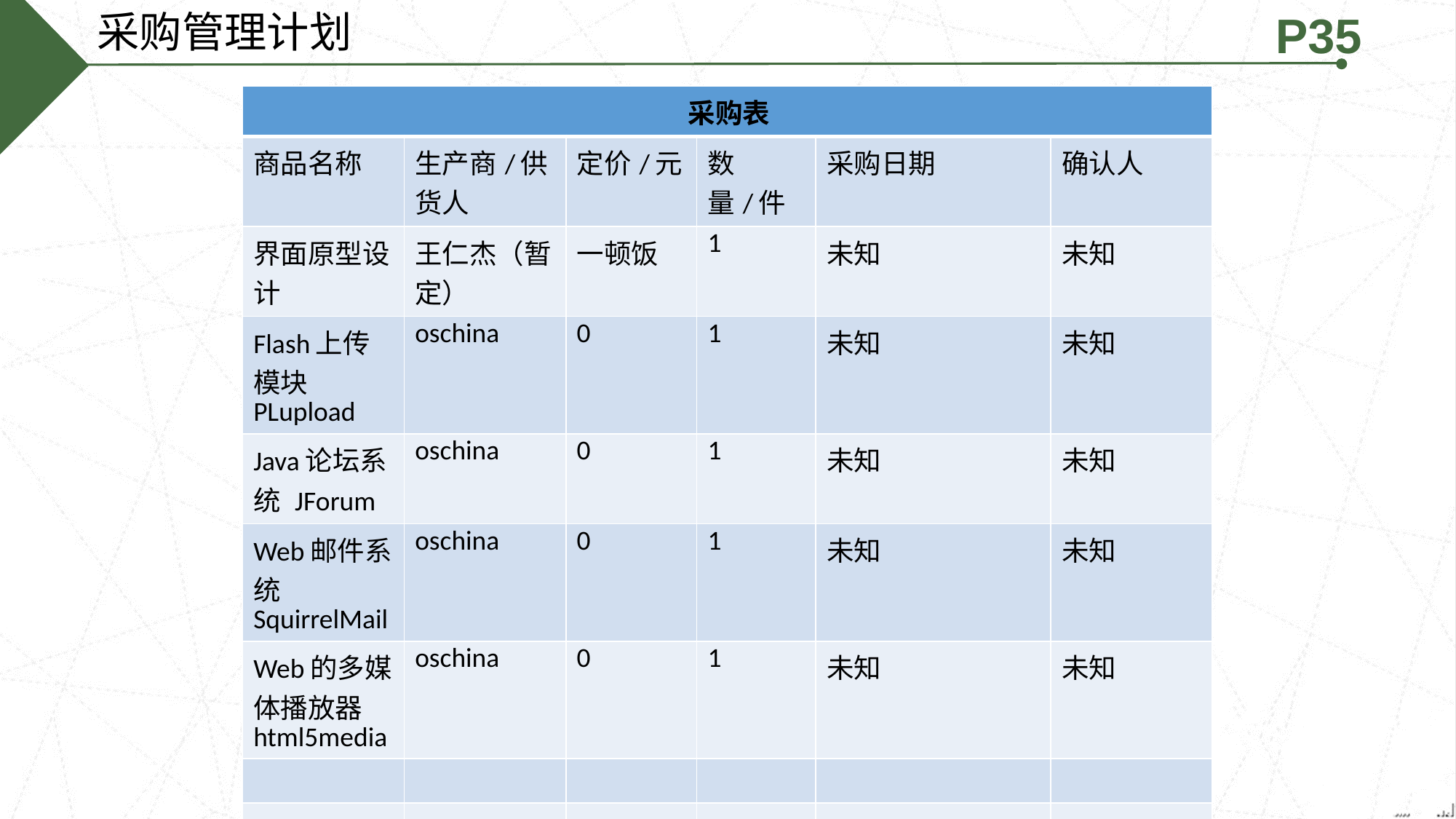

采购管理计划
P35

| 采购表 |  |  |  |  |  |
| --- | --- | --- | --- | --- | --- |
| 商品名称 | 生产商/供货人 | 定价/元 | 数量/件 | 采购日期 | 确认人 |
| 界面原型设计 | 王仁杰（暂定） | 一顿饭 | 1 | 未知 | 未知 |
| Flash上传模块PLupload | oschina | 0 | 1 | 未知 | 未知 |
| Java论坛系统 JForum | oschina | 0 | 1 | 未知 | 未知 |
| Web邮件系统 SquirrelMail | oschina | 0 | 1 | 未知 | 未知 |
| Web的多媒体播放器 html5media | oschina | 0 | 1 | 未知 | 未知 |
|  |  |  |  |  |  |
|  |  |  |  |  |  |